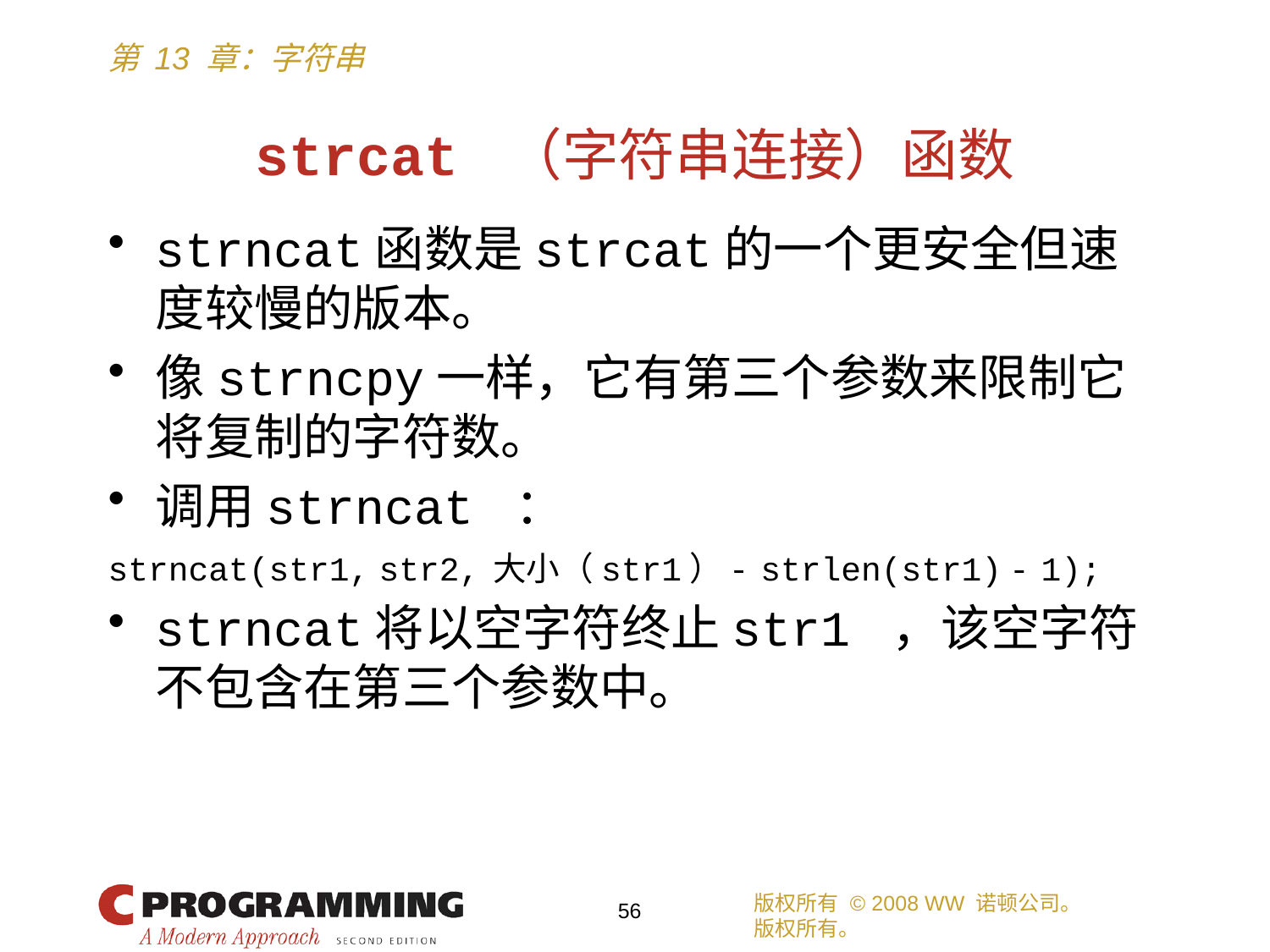

# strcat （字符串连接）函数
strncat函数是strcat的一个更安全但速度较慢的版本。
像strncpy一样，它有第三个参数来限制它将复制的字符数。
调用strncat ：
strncat(str1, str2, 大小（str1） - strlen(str1) - 1);
strncat将以空字符终止str1 ，该空字符不包含在第三个参数中。
版权所有 © 2008 WW 诺顿公司。
版权所有。
56